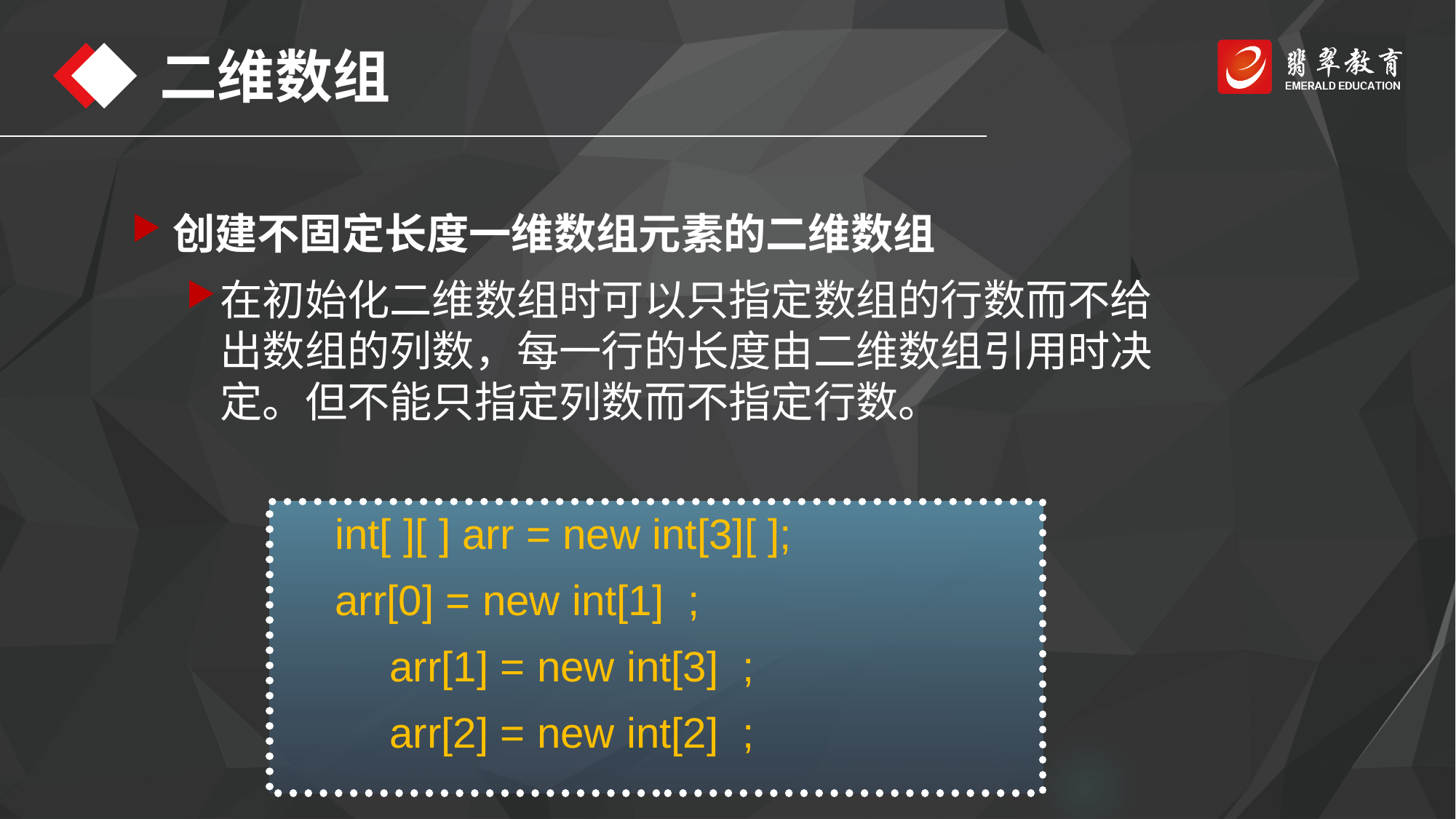

二维数组

创建不固定长度一维数组元素的二维数组
在初始化二维数组时可以只指定数组的行数而不给出数组的列数，每一行的长度由二维数组引用时决定。但不能只指定列数而不指定行数。

int[ ][ ] arr = new int[3][ ];
arr[0] = new int[1]  ;
	arr[1] = new int[3]  ;
	arr[2] = new int[2]  ;